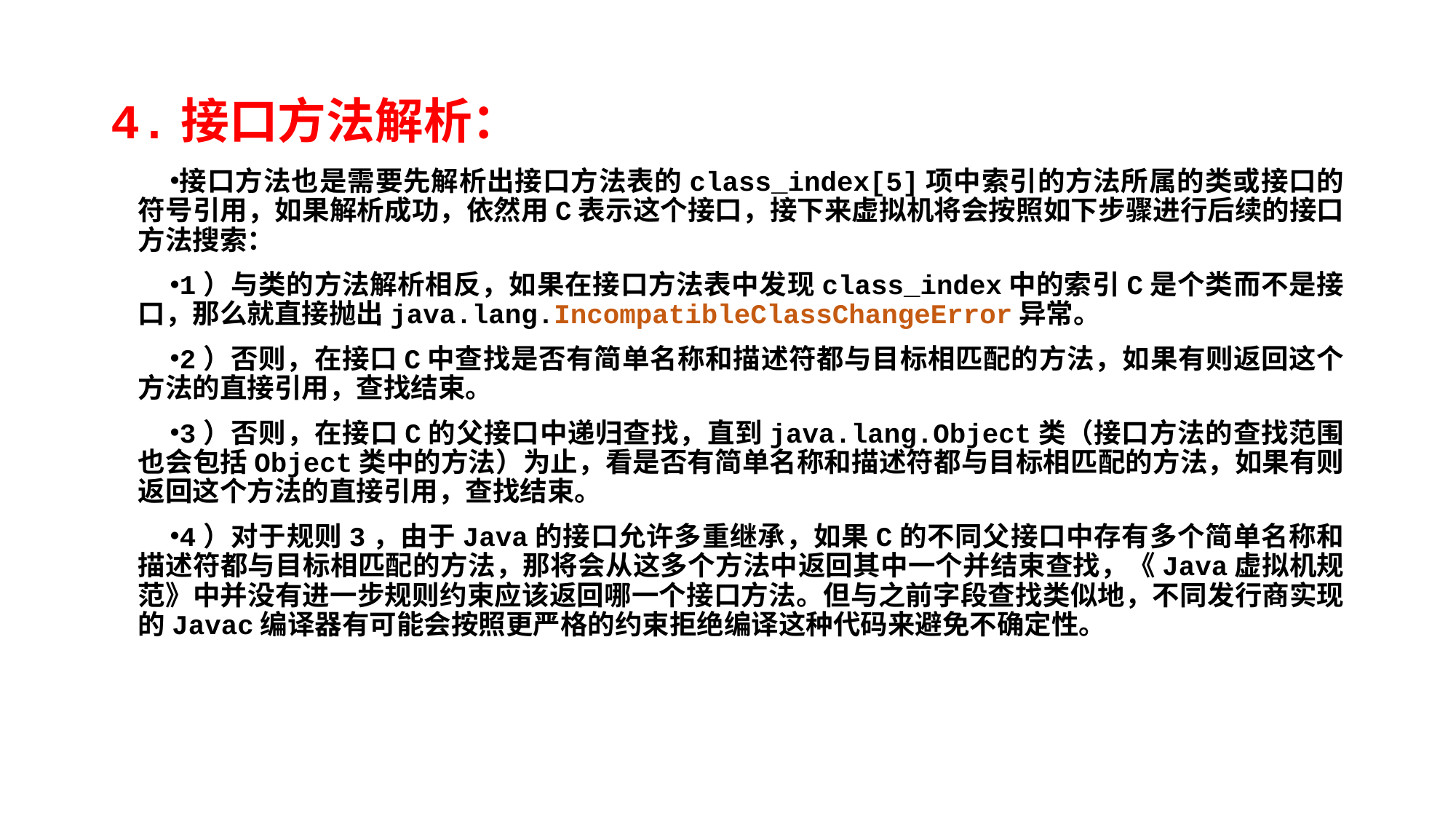

# 4.接口方法解析：
接口方法也是需要先解析出接口方法表的class_index[5]项中索引的方法所属的类或接口的符号引用，如果解析成功，依然用C表示这个接口，接下来虚拟机将会按照如下步骤进行后续的接口方法搜索：
1）与类的方法解析相反，如果在接口方法表中发现class_index中的索引C是个类而不是接口，那么就直接抛出java.lang.IncompatibleClassChangeError异常。
2）否则，在接口C中查找是否有简单名称和描述符都与目标相匹配的方法，如果有则返回这个方法的直接引用，查找结束。
3）否则，在接口C的父接口中递归查找，直到java.lang.Object类（接口方法的查找范围也会包括Object类中的方法）为止，看是否有简单名称和描述符都与目标相匹配的方法，如果有则返回这个方法的直接引用，查找结束。
4）对于规则3，由于Java的接口允许多重继承，如果C的不同父接口中存有多个简单名称和描述符都与目标相匹配的方法，那将会从这多个方法中返回其中一个并结束查找，《Java虚拟机规范》中并没有进一步规则约束应该返回哪一个接口方法。但与之前字段查找类似地，不同发行商实现的Javac编译器有可能会按照更严格的约束拒绝编译这种代码来避免不确定性。